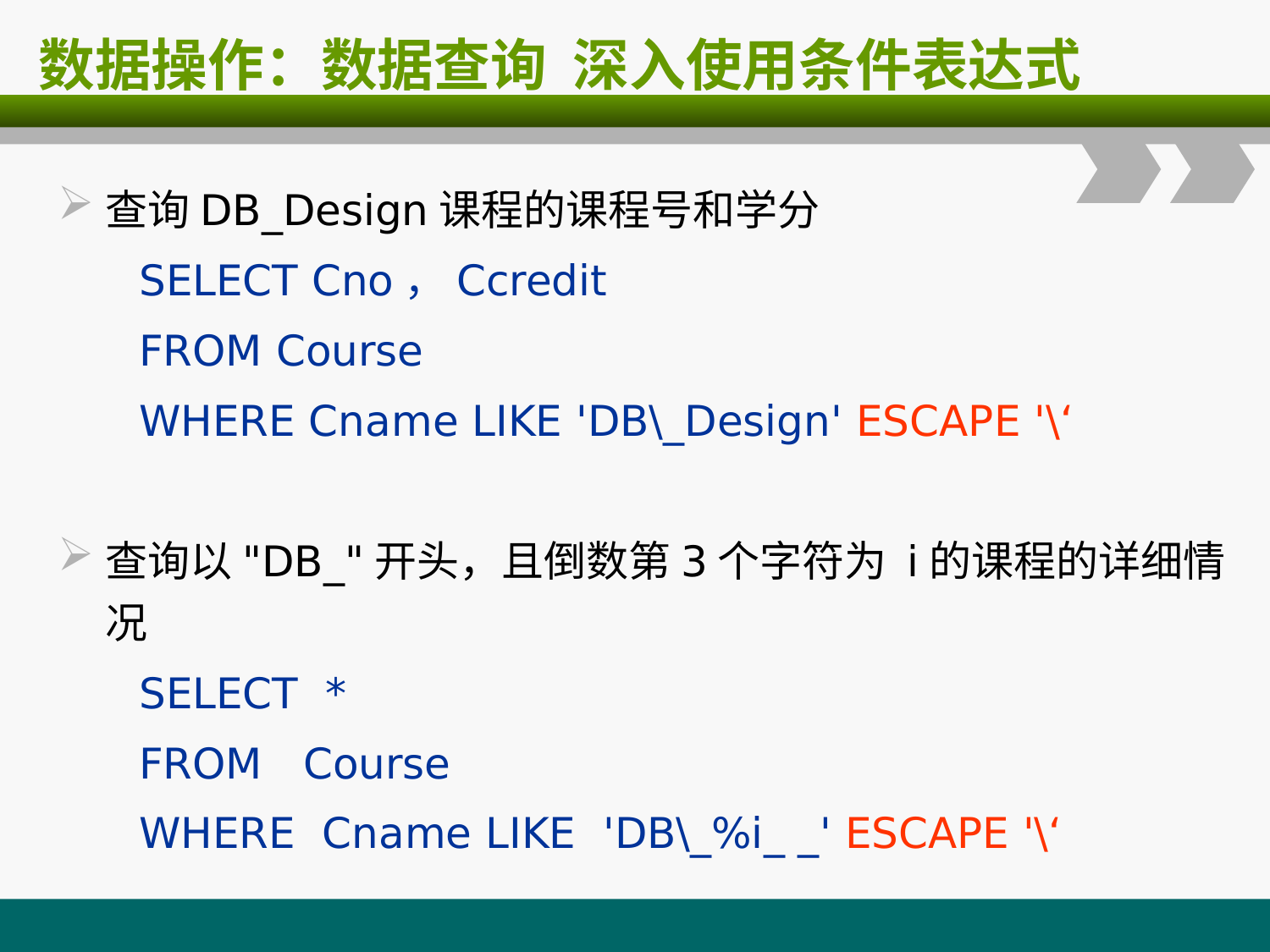

# 数据操作：数据查询  深入使用条件表达式
查询DB_Design课程的课程号和学分
      SELECT Cno，Ccredit
      FROM Course
      WHERE Cname LIKE 'DB\_Design' ESCAPE '\‘

查询以"DB_"开头，且倒数第3个字符为 i的课程的详细情况
      SELECT  *
      FROM   Course
      WHERE  Cname LIKE  'DB\_%i_ _' ESCAPE '\‘